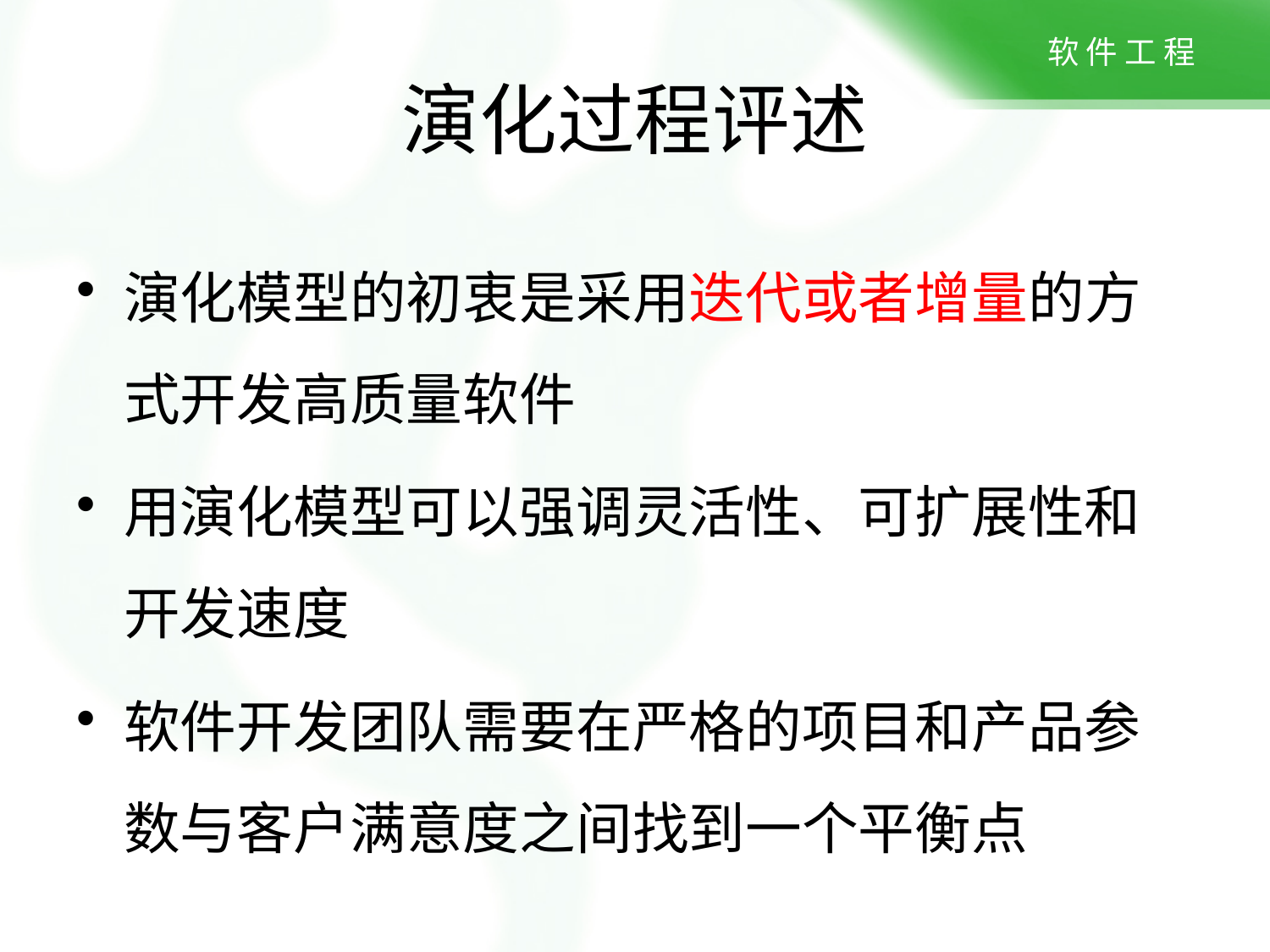

# 演化过程评述
演化模型的初衷是采用迭代或者增量的方式开发高质量软件
用演化模型可以强调灵活性、可扩展性和开发速度
软件开发团队需要在严格的项目和产品参数与客户满意度之间找到一个平衡点